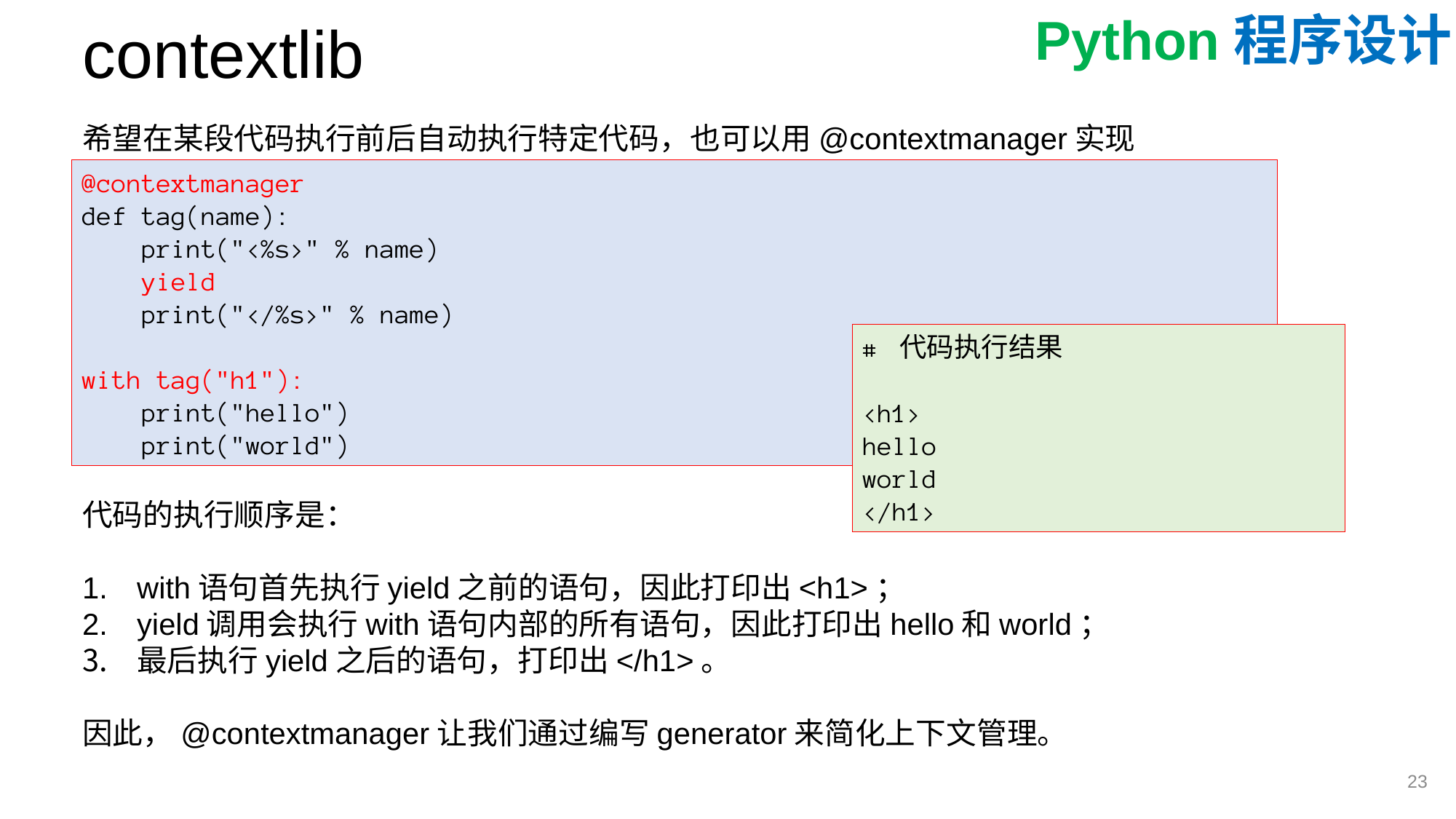

# contextlib
希望在某段代码执行前后自动执行特定代码，也可以用@contextmanager实现
@contextmanager
def tag(name):
    print("<%s>" % name)
    yield
    print("</%s>" % name)

with tag("h1"):
    print("hello")
    print("world")
# 代码执行结果

<h1>
hello
world
</h1>
代码的执行顺序是：

with语句首先执行yield之前的语句，因此打印出<h1>；
yield调用会执行with语句内部的所有语句，因此打印出hello和world；
最后执行yield之后的语句，打印出</h1>。

因此，@contextmanager让我们通过编写generator来简化上下文管理。
23